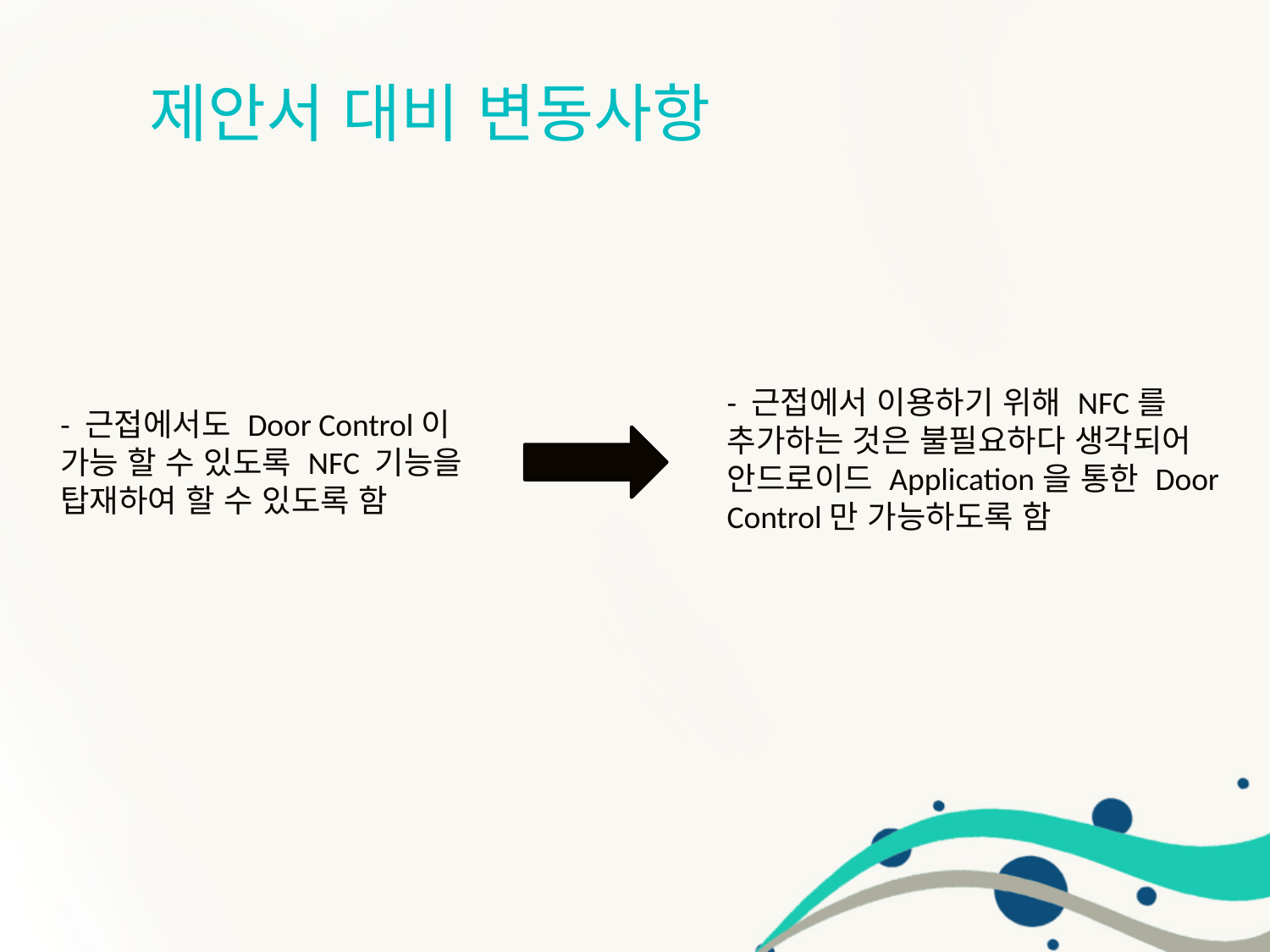

# 제안서 대비 변동사항
- 근접에서 이용하기 위해 NFC를 추가하는 것은 불필요하다 생각되어 안드로이드 Application을 통한 Door Control만 가능하도록 함
- 근접에서도 Door Control이 가능 할 수 있도록 NFC 기능을 탑재하여 할 수 있도록 함